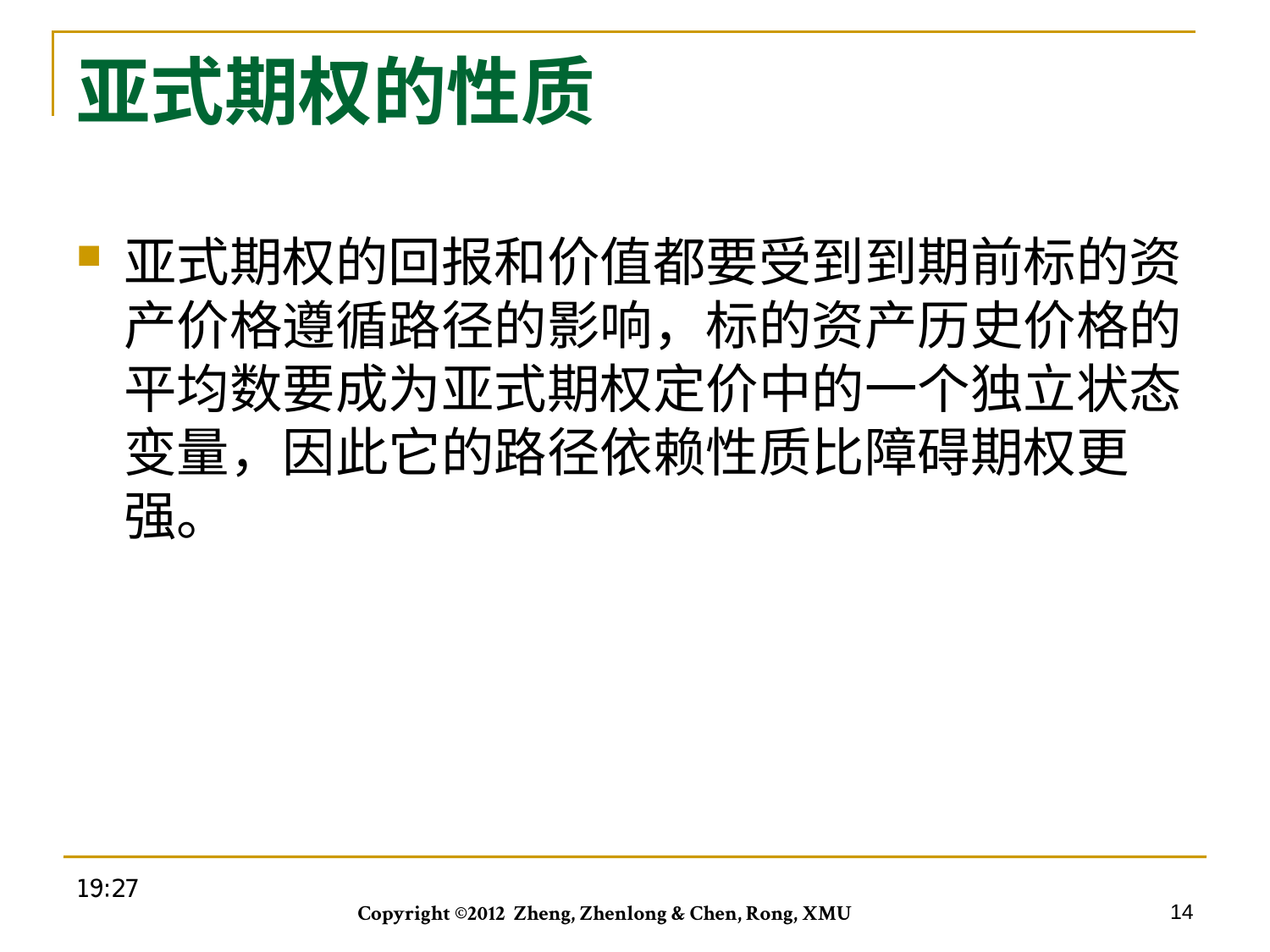

# 亚式期权的性质
亚式期权的回报和价值都要受到到期前标的资产价格遵循路径的影响，标的资产历史价格的平均数要成为亚式期权定价中的一个独立状态变量，因此它的路径依赖性质比障碍期权更强。
19:27
14
Copyright ©2012  Zheng, Zhenlong & Chen, Rong, XMU